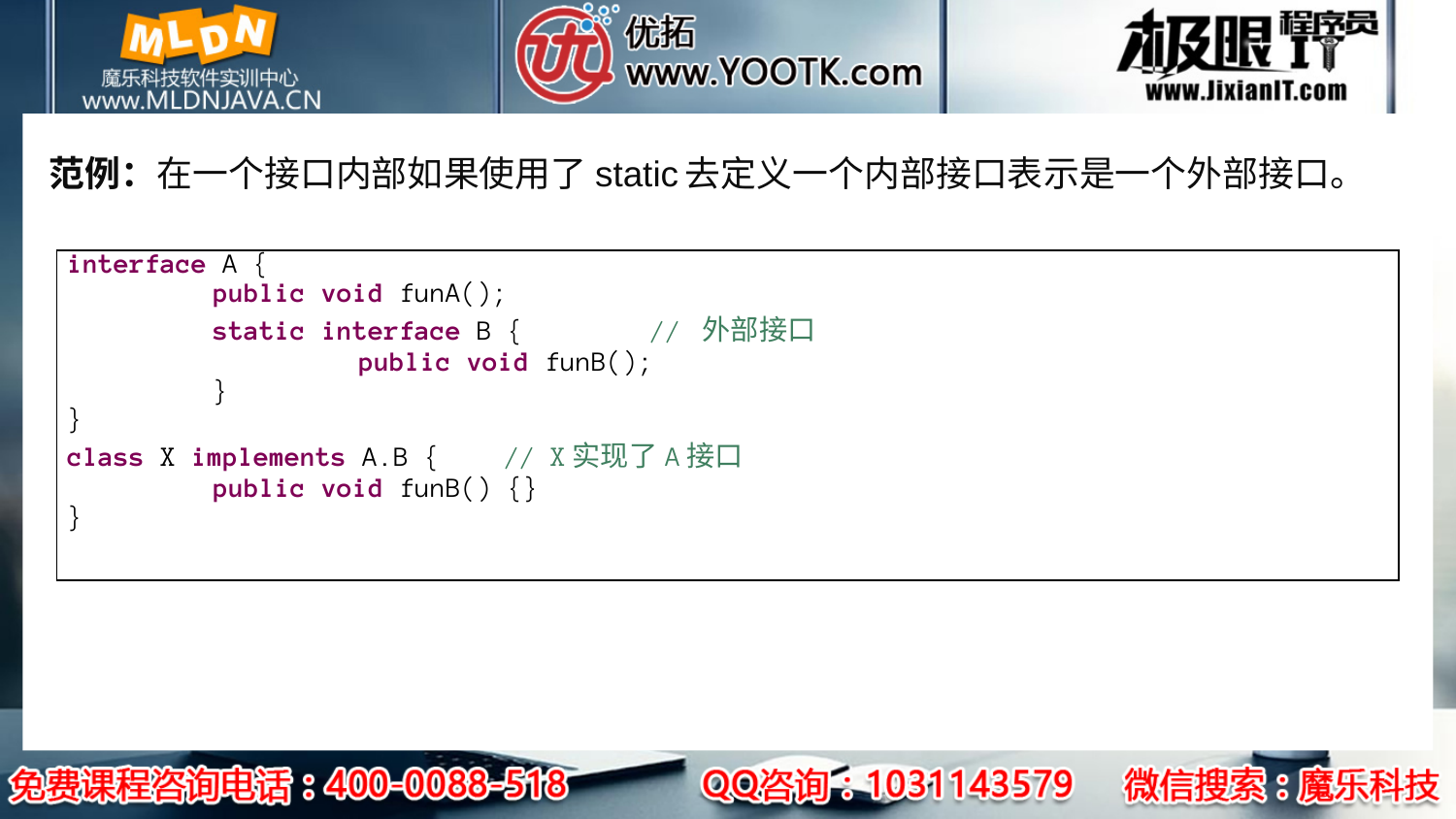

# 范例：在一个接口内部如果使用了static去定义一个内部接口表示是一个外部接口。
| interface A { public void funA(); static interface B { // 外部接口 public void funB(); } } class X implements A.B { // X实现了A接口 public void funB() {} } |
| --- |